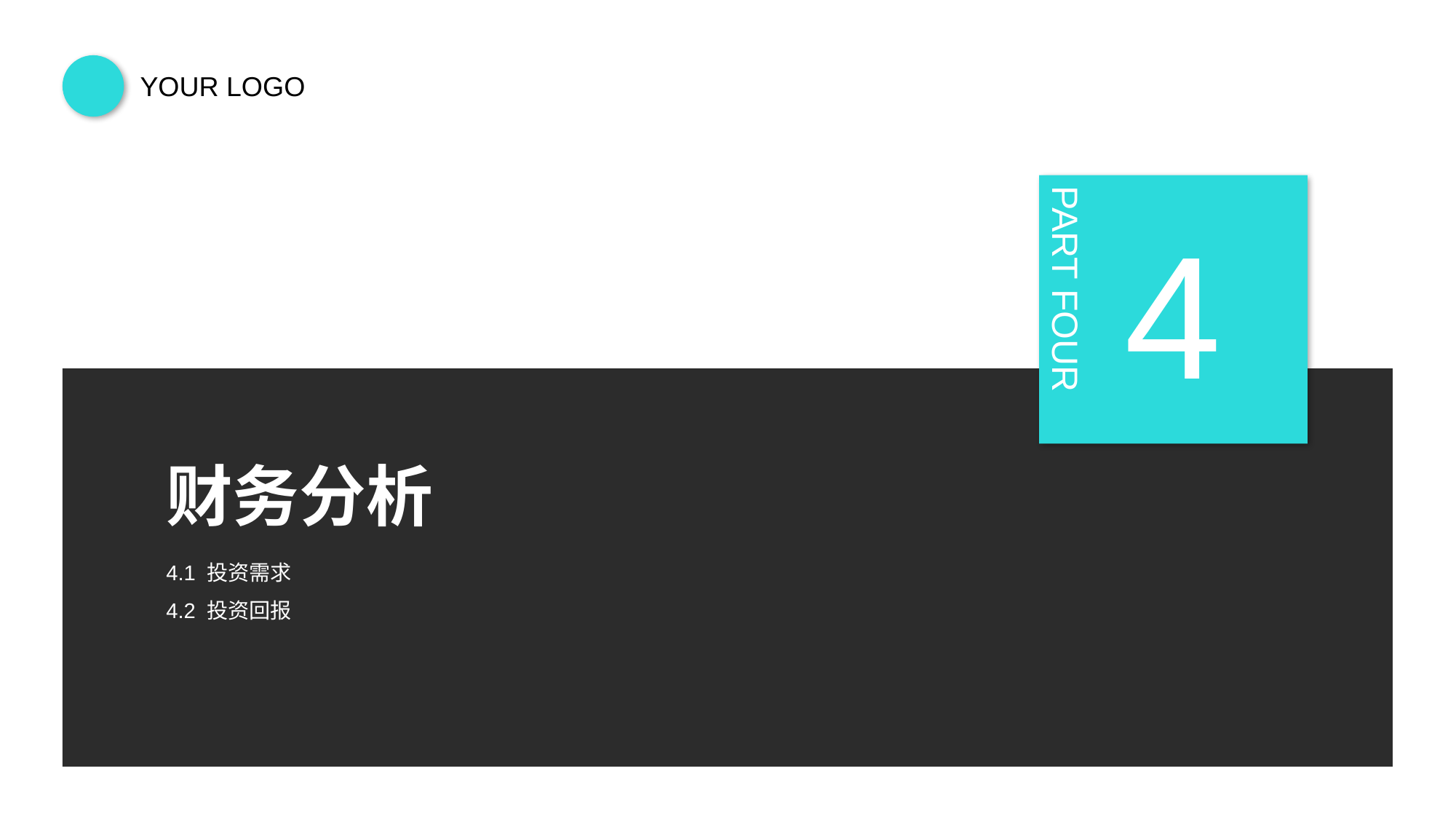

YOUR LOGO
4
PART FOUR

财务分析
4.1 投资需求
4.2 投资回报